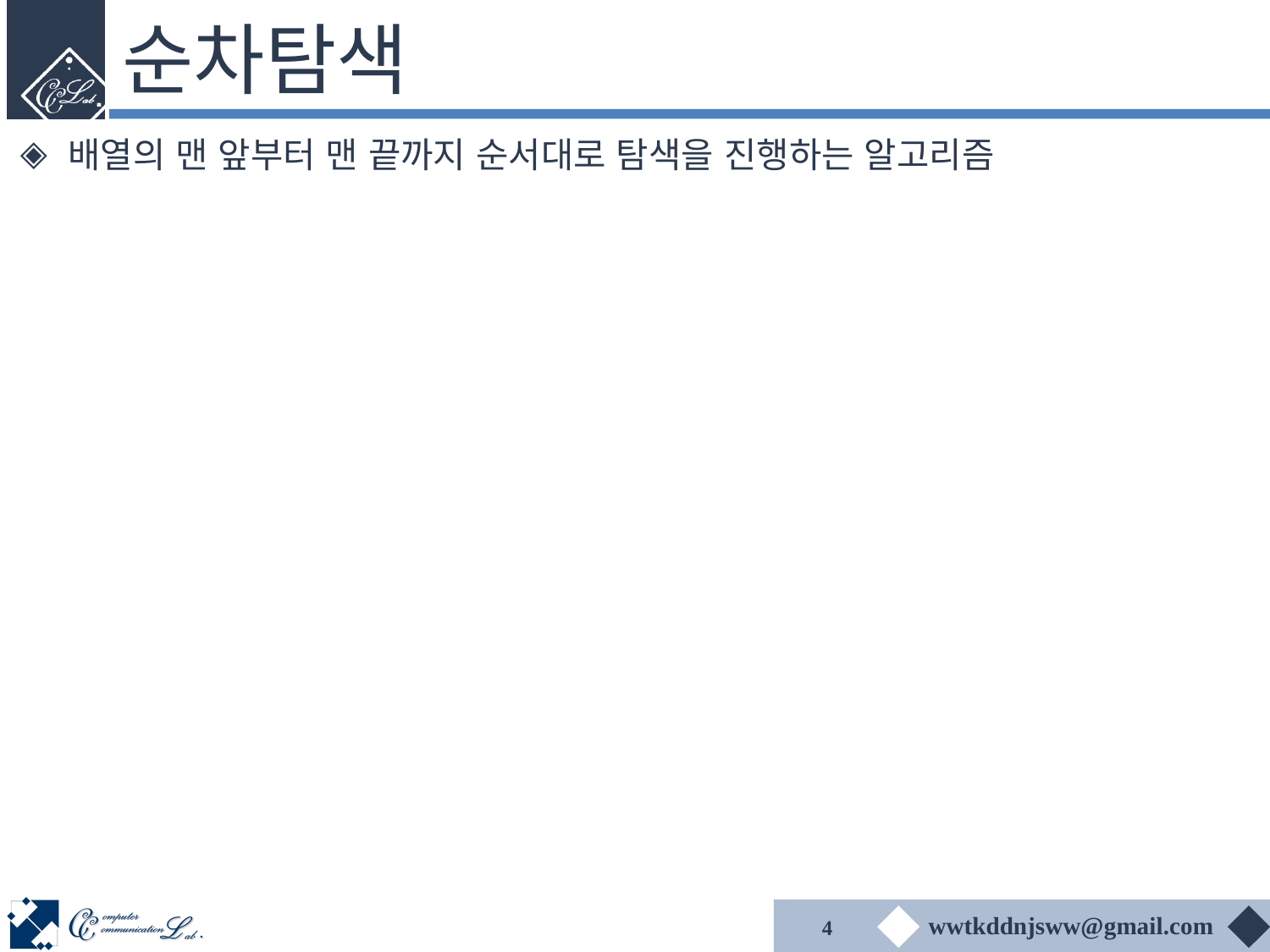

# 순차탐색
배열의 맨 앞부터 맨 끝까지 순서대로 탐색을 진행하는 알고리즘